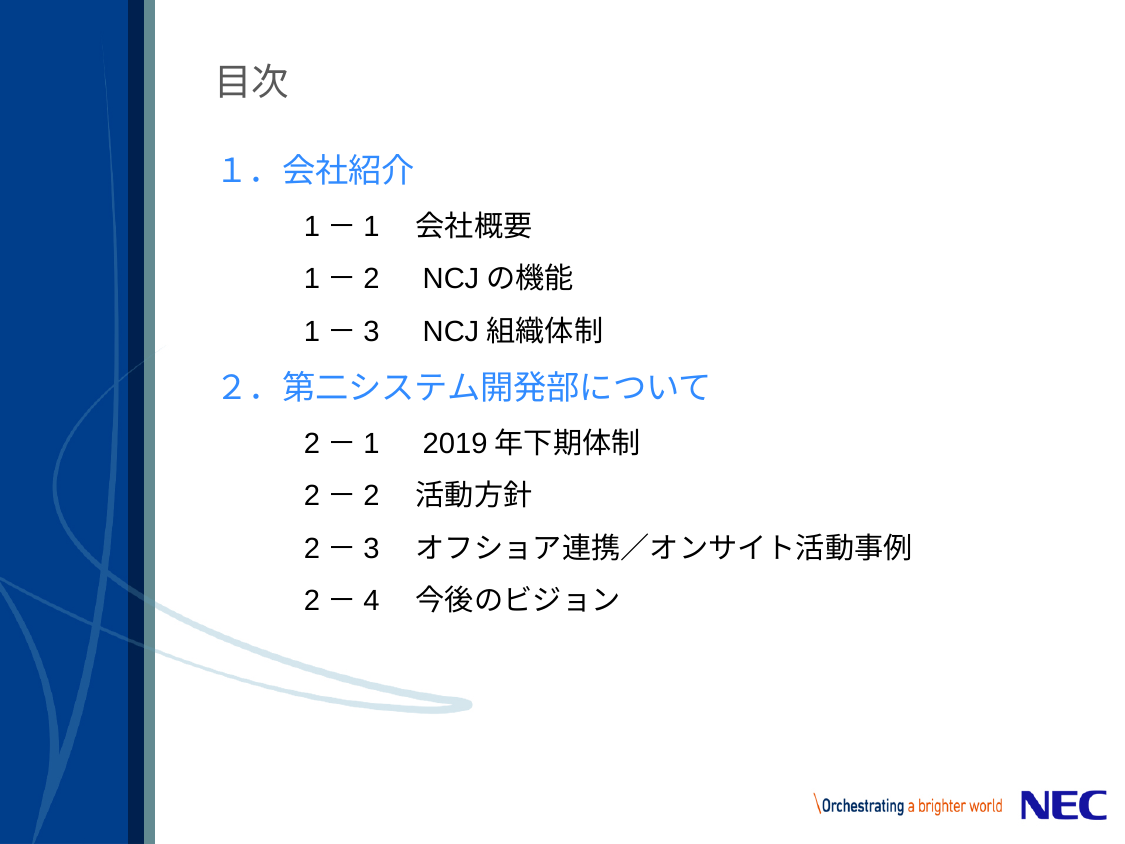

# 目次
１．会社紹介
1－1　会社概要
1－2　NCJの機能
1－3　NCJ組織体制
２．第二システム開発部について
2－1　2019年下期体制
2－2　活動方針
2－3　オフショア連携／オンサイト活動事例
2－4　今後のビジョン